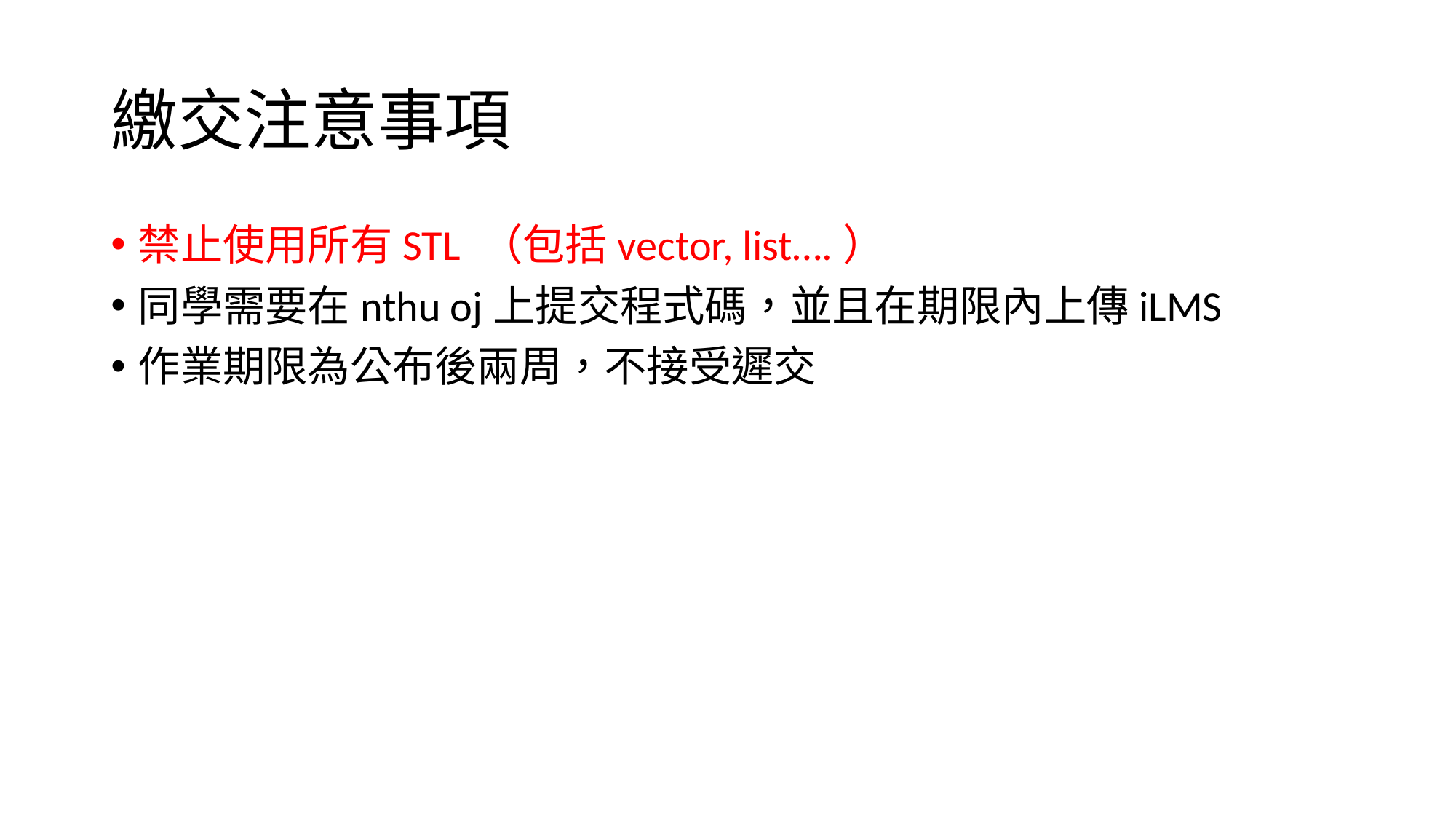

# 繳交注意事項
禁止使用所有STL （包括vector, list….）
同學需要在nthu oj上提交程式碼，並且在期限內上傳iLMS
作業期限為公布後兩周，不接受遲交